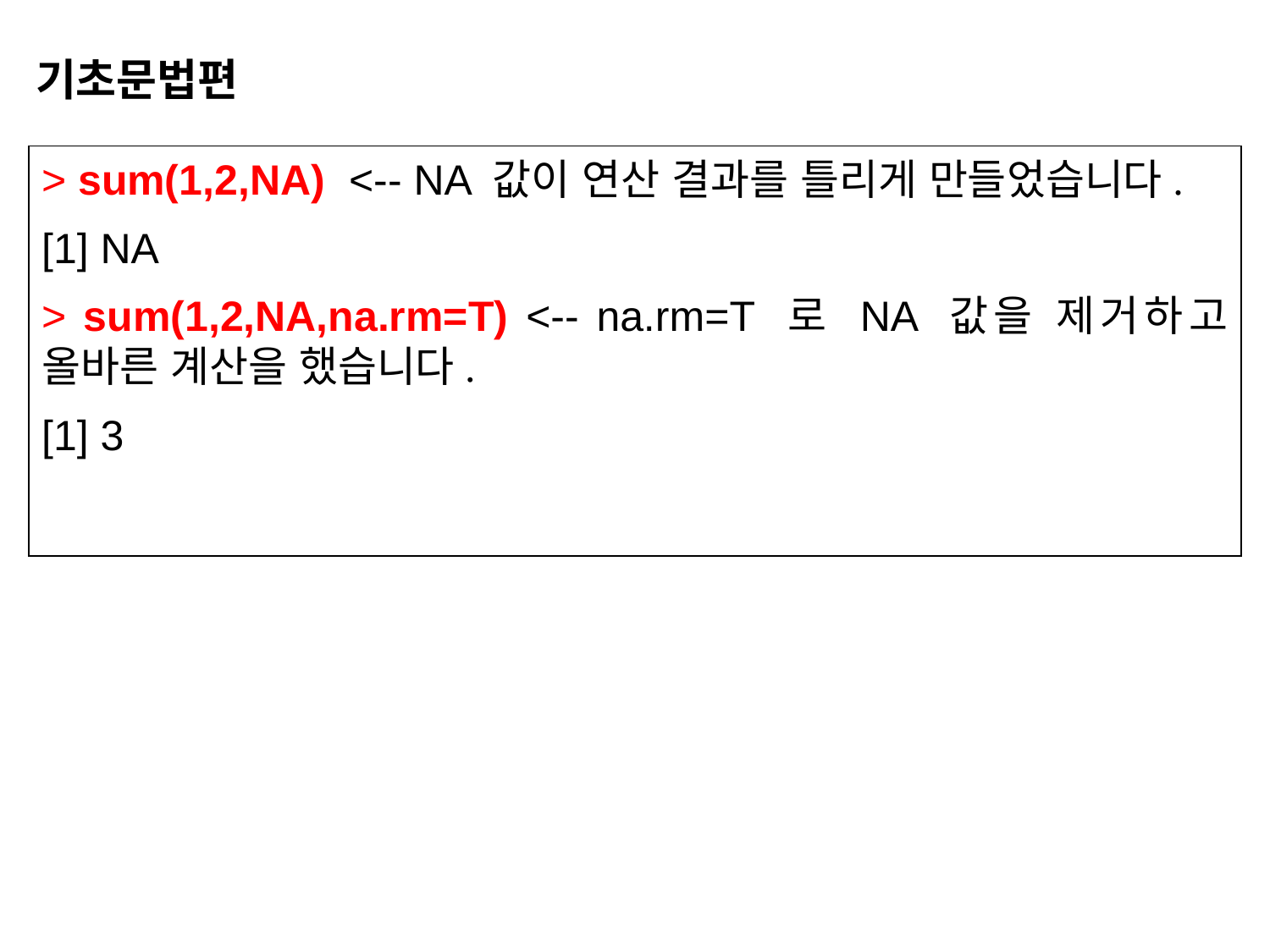

기초문법편
> sum(1,2,NA)  <-- NA 값이 연산 결과를 틀리게 만들었습니다.
[1] NA
> sum(1,2,NA,na.rm=T) <-- na.rm=T 로 NA 값을 제거하고 올바른 계산을 했습니다.
[1] 3